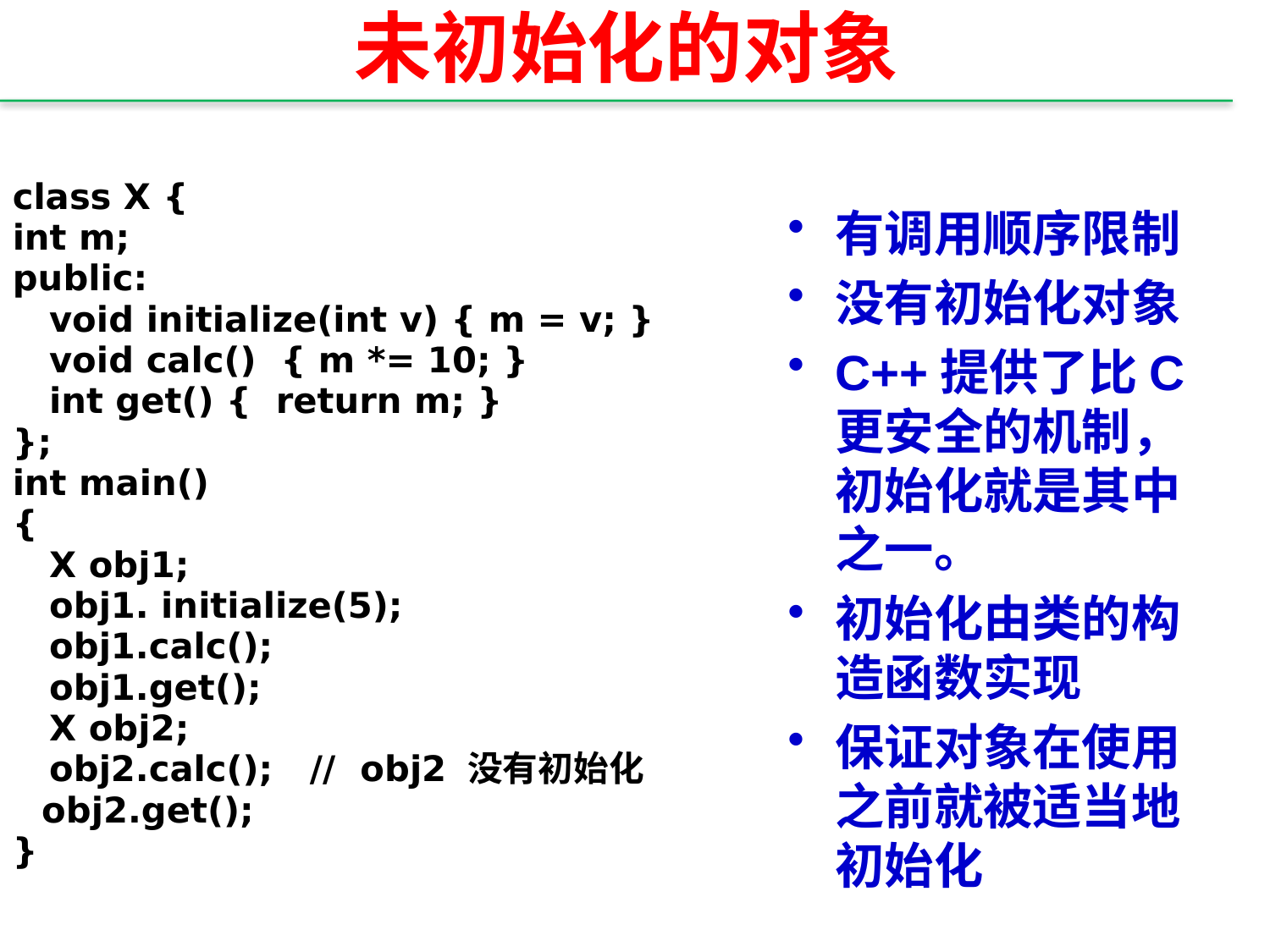

未初始化的对象
class X {
int m;
public:
   void initialize(int v) { m = v; }
   void calc()  { m *= 10; }
   int get() {  return m; }
};
int main()
{
   X obj1;
   obj1. initialize(5);
   obj1.calc();
   obj1.get();
   X obj2;
   obj2.calc();   //  obj2 没有初始化
   obj2.get();
}
有调用顺序限制
没有初始化对象
C++提供了比C更安全的机制，初始化就是其中之一。
初始化由类的构造函数实现
保证对象在使用之前就被适当地初始化